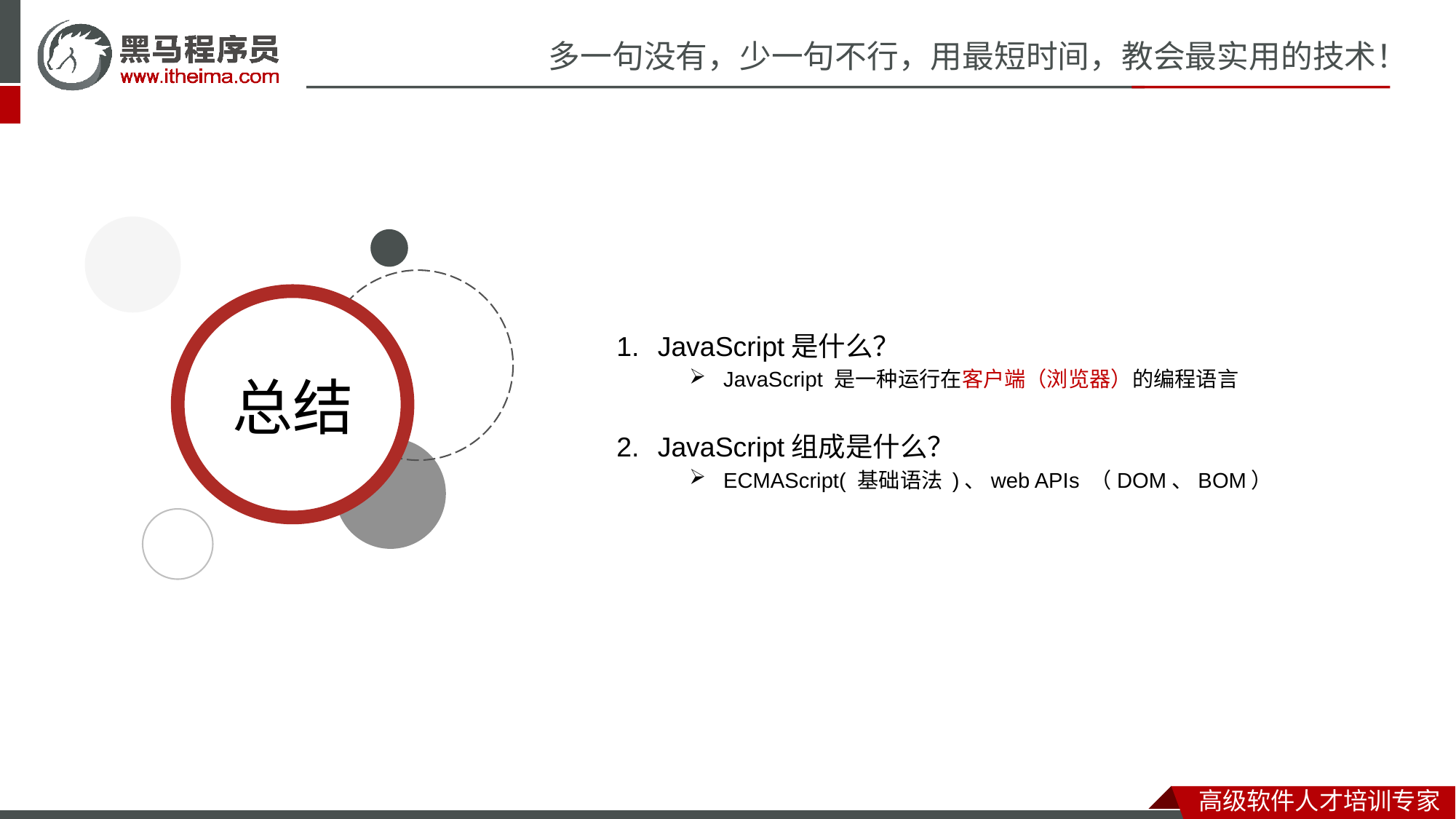

JavaScript是什么？
JavaScript 是一种运行在客户端（浏览器）的编程语言
JavaScript组成是什么？
ECMAScript( 基础语法 )、web APIs （DOM、BOM）